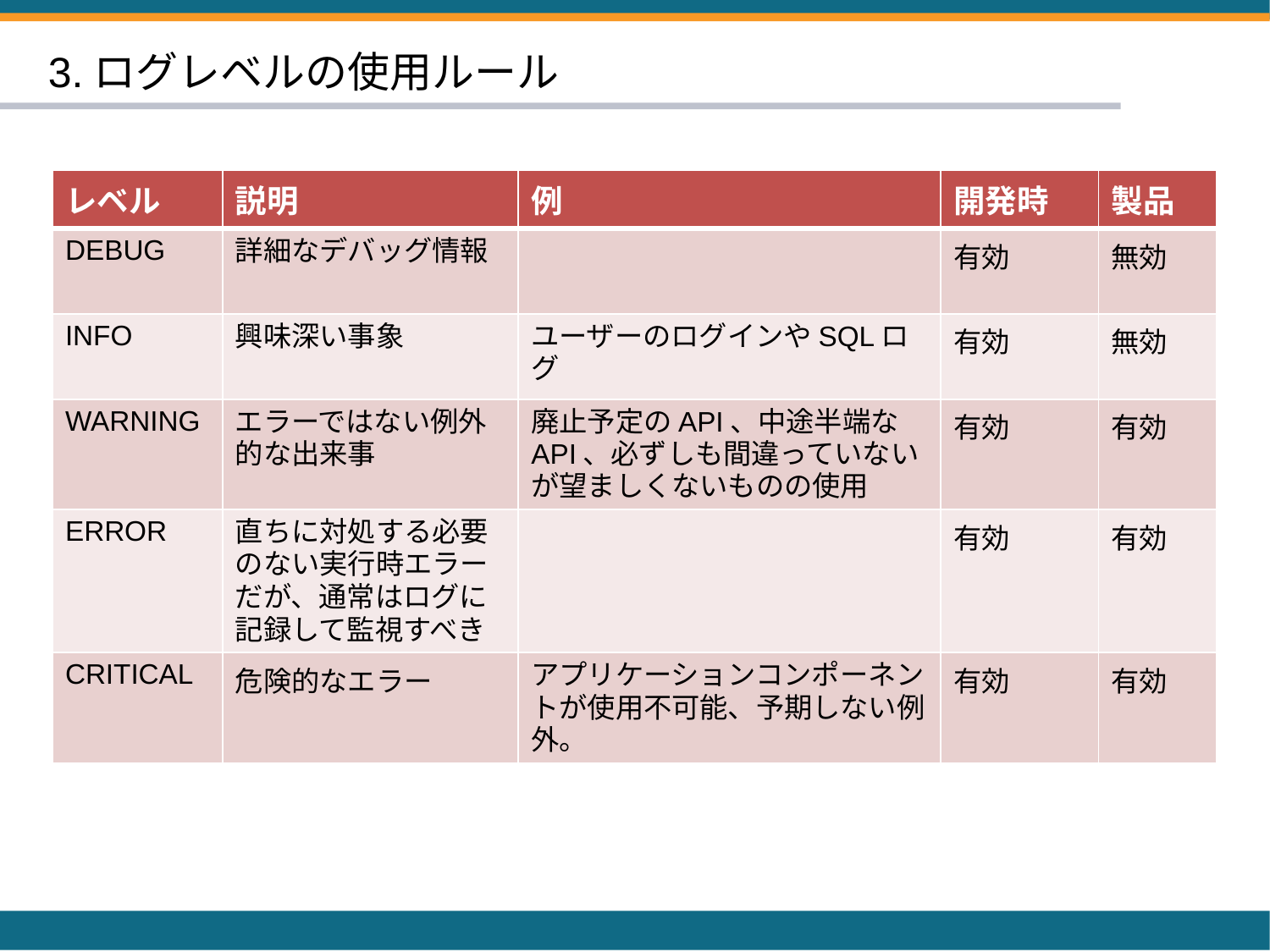

3.ログレベルの使用ルール

| レベル | 説明 | 例 | 開発時 | 製品 |
| --- | --- | --- | --- | --- |
| DEBUG | 詳細なデバッグ情報 |  | 有効 | 無効 |
| INFO | 興味深い事象 | ユーザーのログインやSQLログ | 有効 | 無効 |
| WARNING | エラーではない例外的な出来事 | 廃止予定のAPI、中途半端なAPI、必ずしも間違っていないが望ましくないものの使用 | 有効 | 有効 |
| ERROR | 直ちに対処する必要のない実行時エラーだが、通常はログに記録して監視すべき |  | 有効 | 有効 |
| CRITICAL | 危険的なエラー | アプリケーションコンポーネントが使用不可能、予期しない例外。 | 有効 | 有効 |